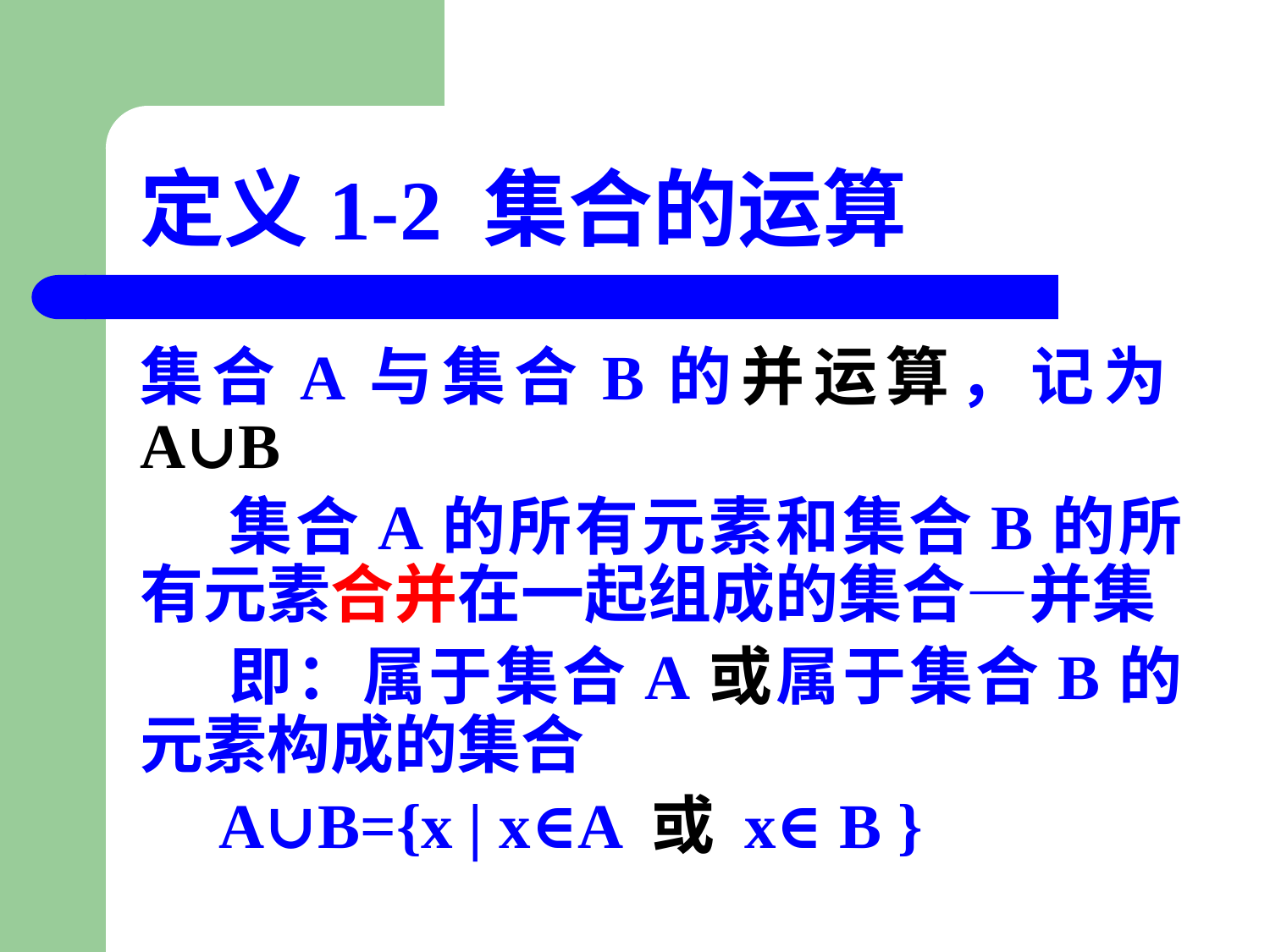

# 定义1-2 集合的运算
集合A与集合B的并运算，记为A∪B
    集合A的所有元素和集合B的所有元素合并在一起组成的集合—并集
    即：属于集合A或属于集合B的元素构成的集合
     A∪B={x | x∈A 或 x∈B }